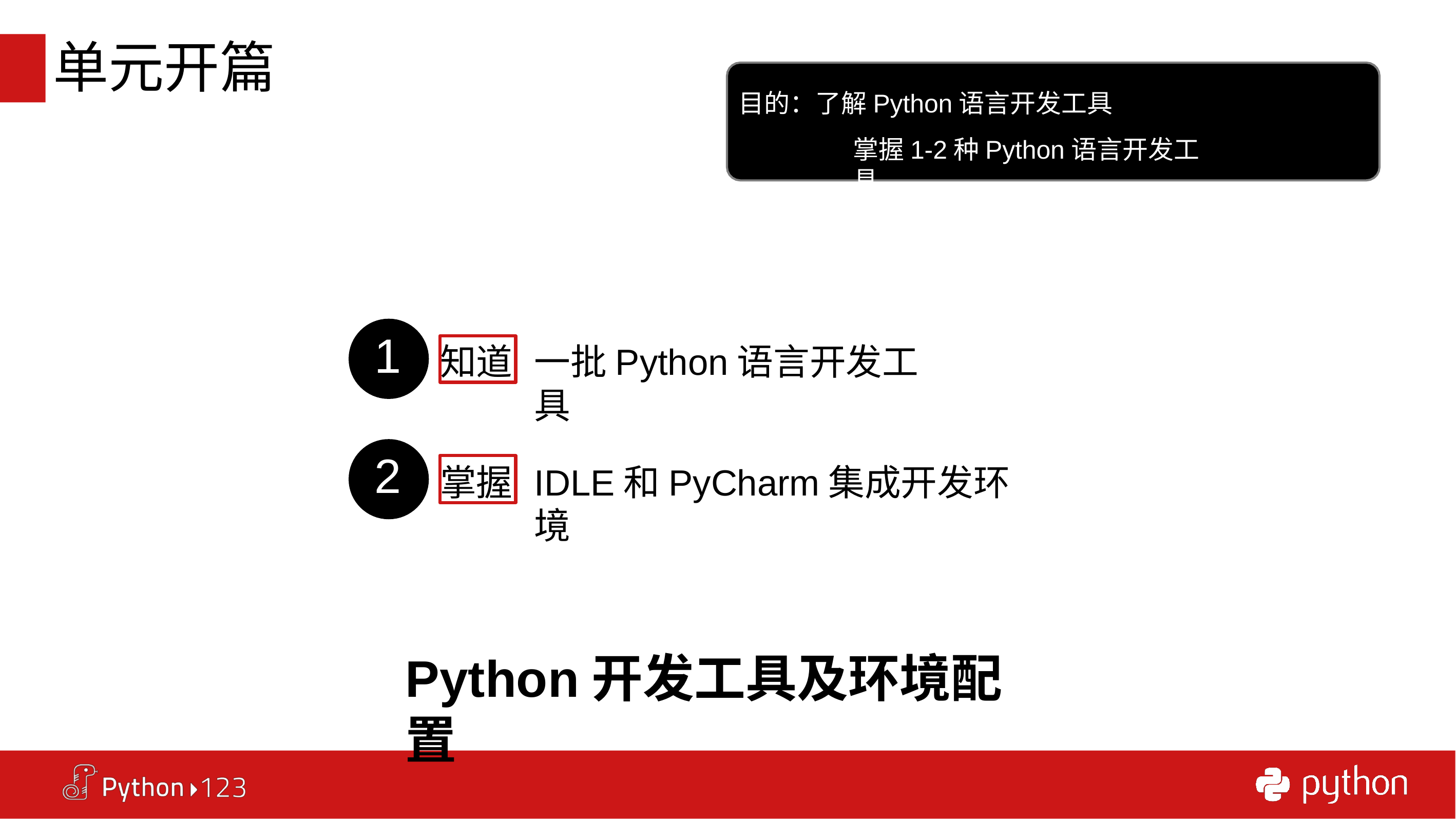

# 单元开篇

目的：了解Python语言开发工具
掌握1-2种Python语言开发工具

1
知道
一批Python语言开发工具

2
掌握
IDLE和PyCharm集成开发环境
Python开发工具及环境配置